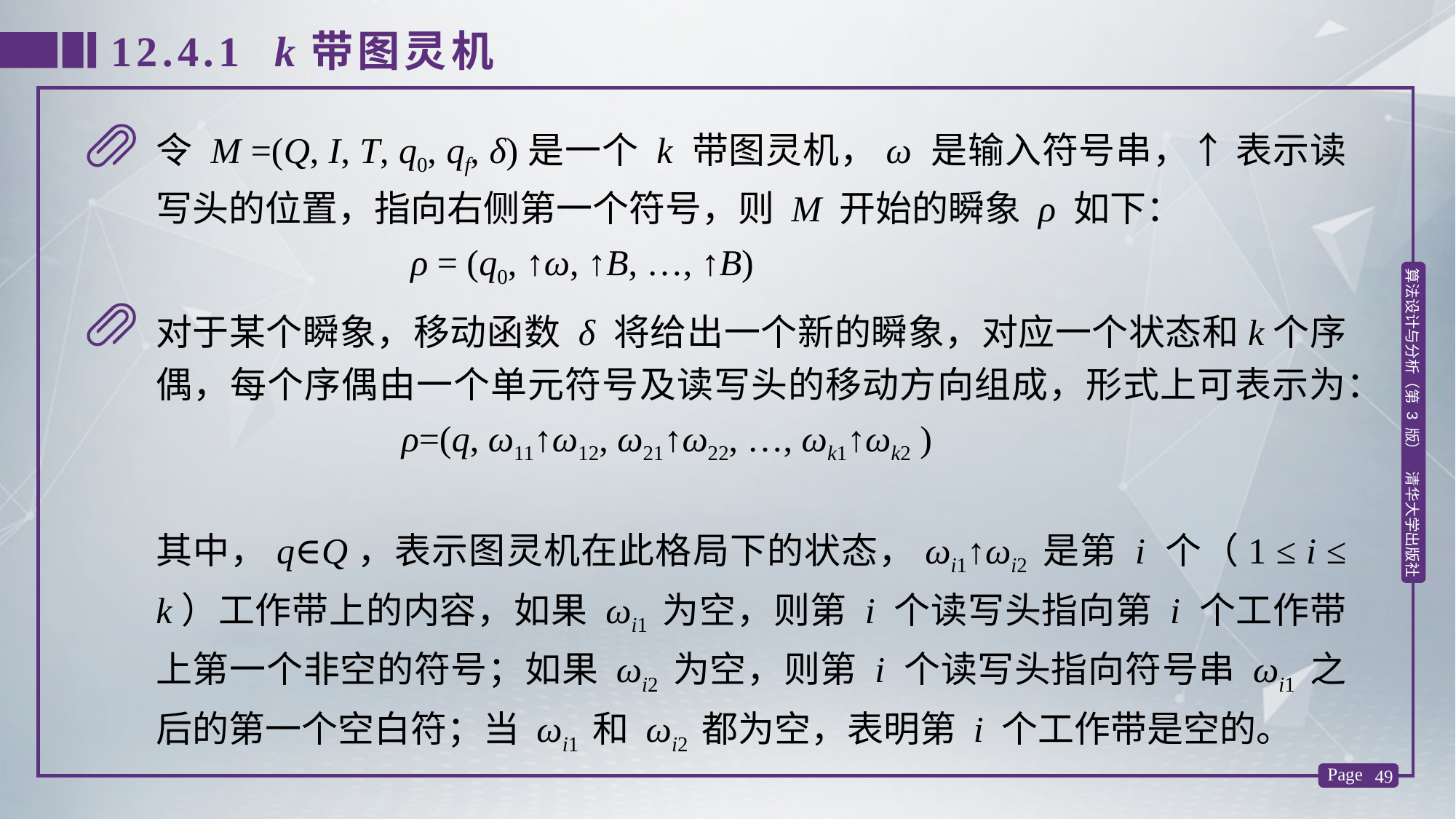

12.4.1  k带图灵机
令 M =(Q, I, T, q0, qf, δ)是一个 k 带图灵机，ω 是输入符号串，↑ 表示读写头的位置，指向右侧第一个符号，则 M 开始的瞬象 ρ 如下：
                            ρ = (q0, ↑ω, ↑B, …, ↑B)

对于某个瞬象，移动函数 δ 将给出一个新的瞬象，对应一个状态和k个序偶，每个序偶由一个单元符号及读写头的移动方向组成，形式上可表示为：
                           ρ=(q, ω11↑ω12, ω21↑ω22, …, ωk1↑ωk2 )

其中，q∈Q，表示图灵机在此格局下的状态，ωi1↑ωi2 是第 i 个（1 ≤ i ≤ k）工作带上的内容，如果 ωi1 为空，则第 i 个读写头指向第 i 个工作带上第一个非空的符号；如果 ωi2 为空，则第 i 个读写头指向符号串 ωi1 之后的第一个空白符；当 ωi1 和 ωi2 都为空，表明第 i 个工作带是空的。